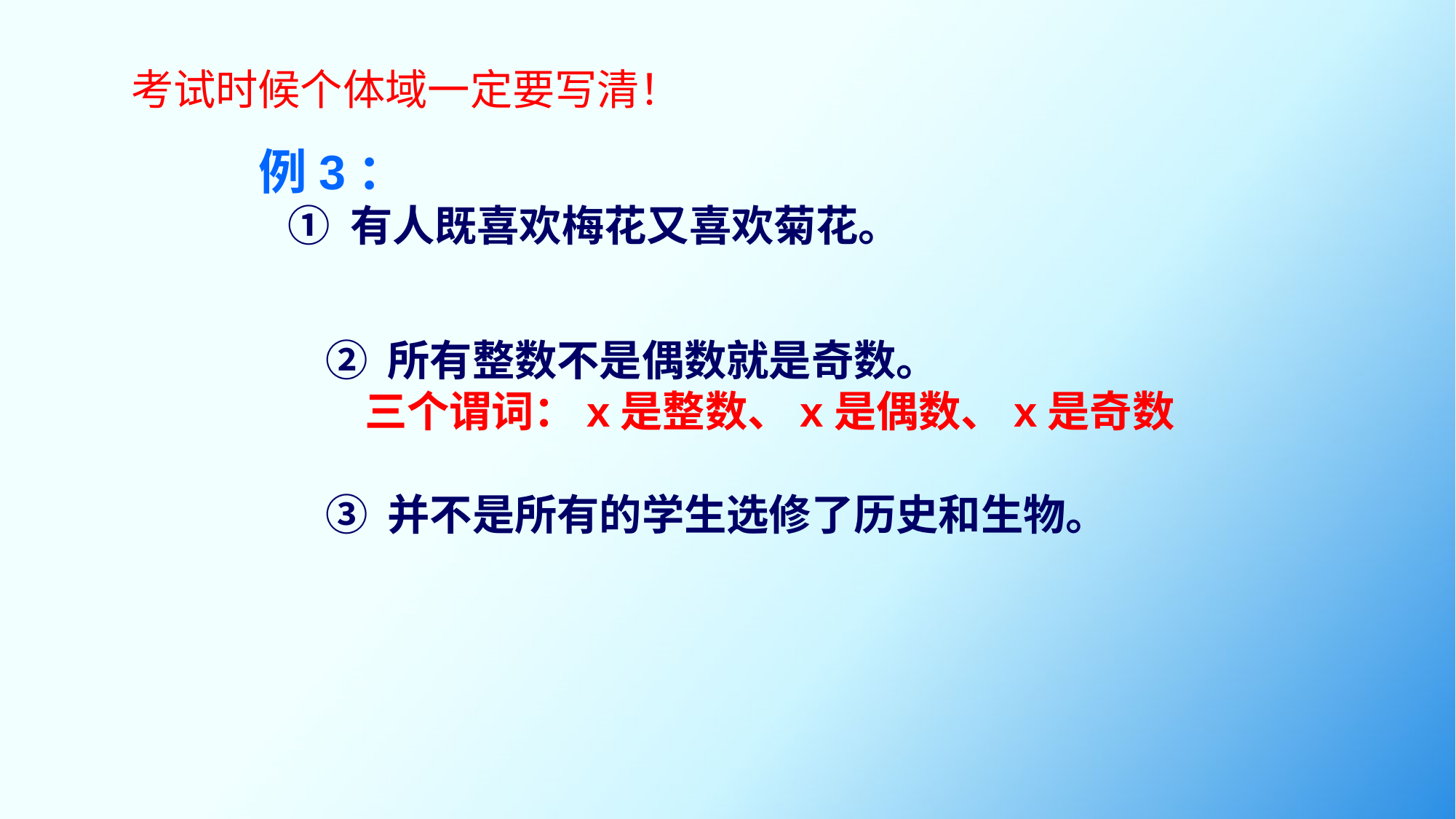

考试时候个体域一定要写清！
例3：
   ① 有人既喜欢梅花又喜欢菊花。
② 所有整数不是偶数就是奇数。
   三个谓词：x是整数、x是偶数、x是奇数
③ 并不是所有的学生选修了历史和生物。
37